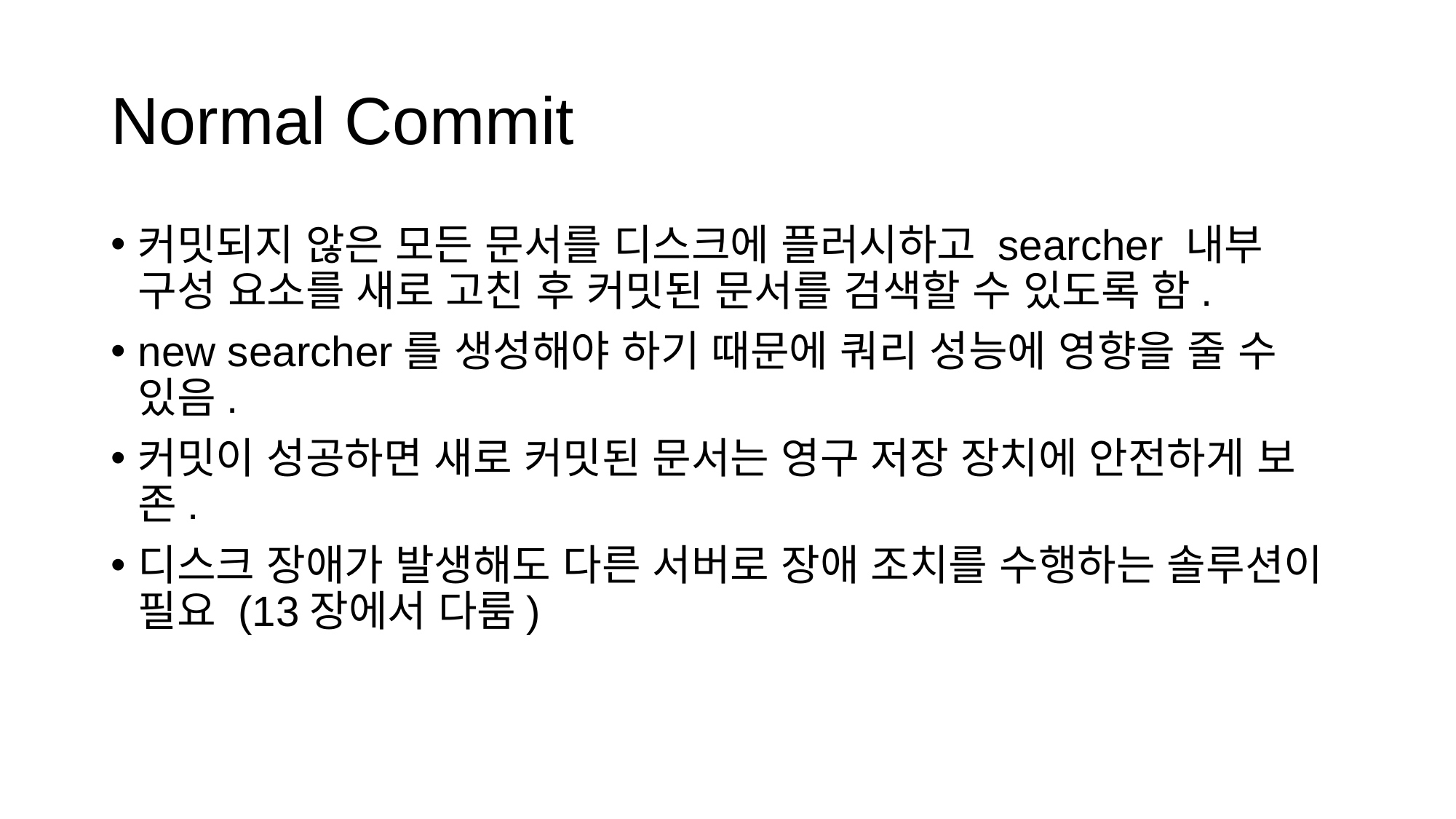

# Normal Commit
커밋되지 않은 모든 문서를 디스크에 플러시하고 searcher 내부 구성 요소를 새로 고친 후 커밋된 문서를 검색할 수 있도록 함.
new searcher를 생성해야 하기 때문에 쿼리 성능에 영향을 줄 수 있음.
커밋이 성공하면 새로 커밋된 문서는 영구 저장 장치에 안전하게 보존.
디스크 장애가 발생해도 다른 서버로 장애 조치를 수행하는 솔루션이 필요 (13장에서 다룸)